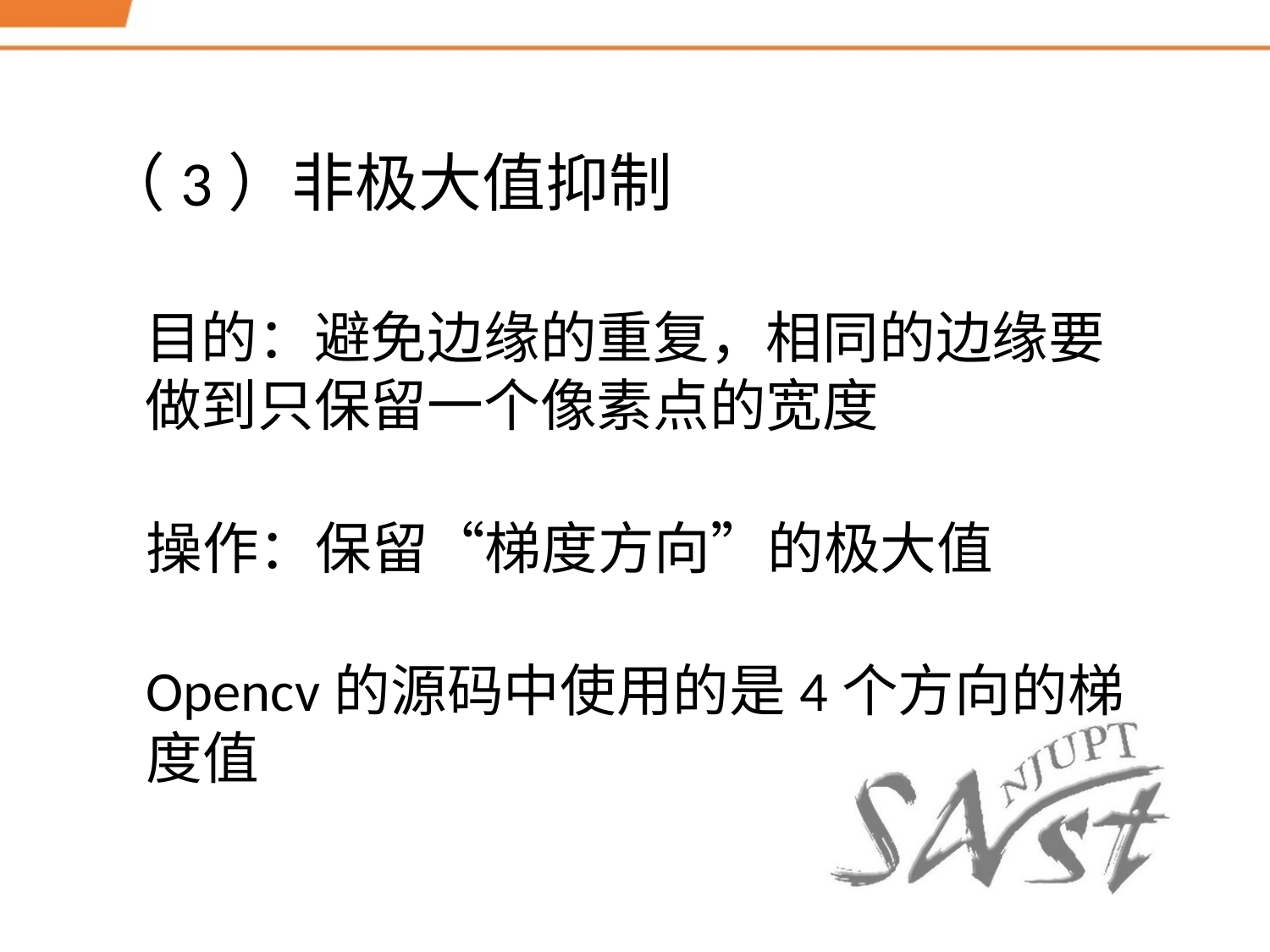

（3）非极大值抑制
目的：避免边缘的重复，相同的边缘要做到只保留一个像素点的宽度
操作：保留“梯度方向”的极大值
Opencv的源码中使用的是4个方向的梯度值